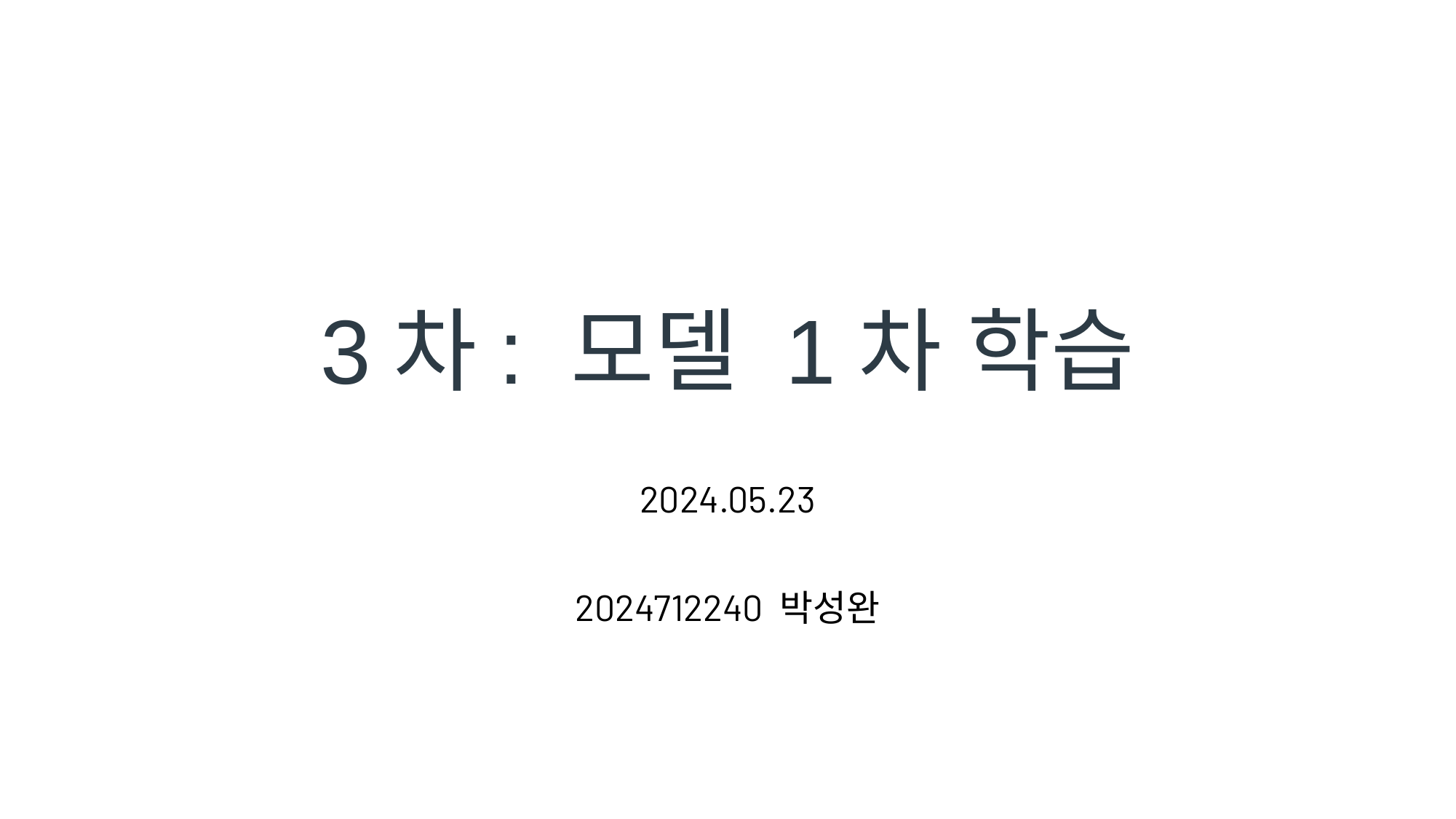

# 3차: 모델 1차 학습
2024.05.23

2024712240 박성완